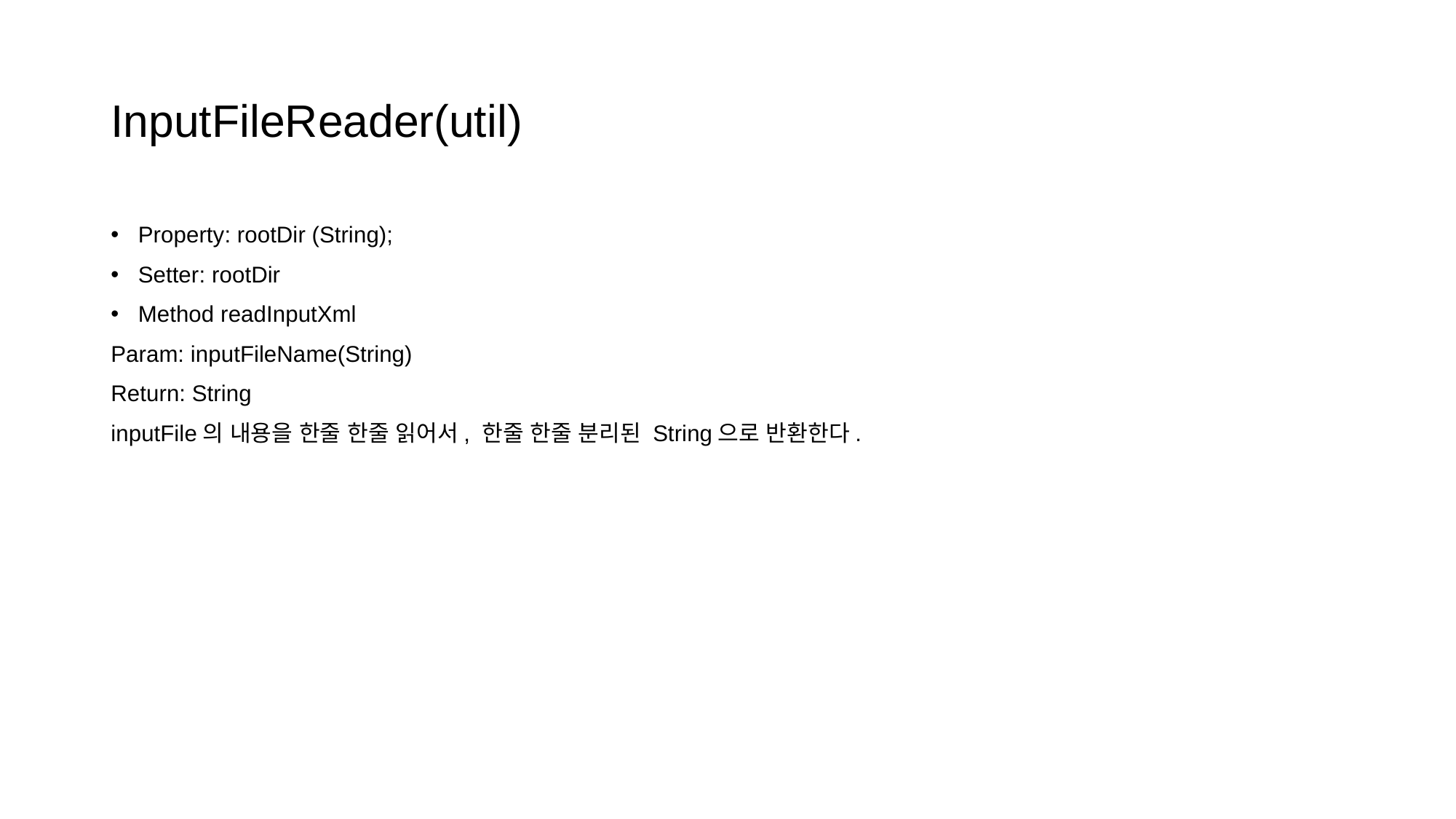

# InputFileReader(util)
Property: rootDir (String);
Setter: rootDir
Method readInputXml
Param: inputFileName(String)
Return: String
inputFile의 내용을 한줄 한줄 읽어서, 한줄 한줄 분리된 String으로 반환한다.